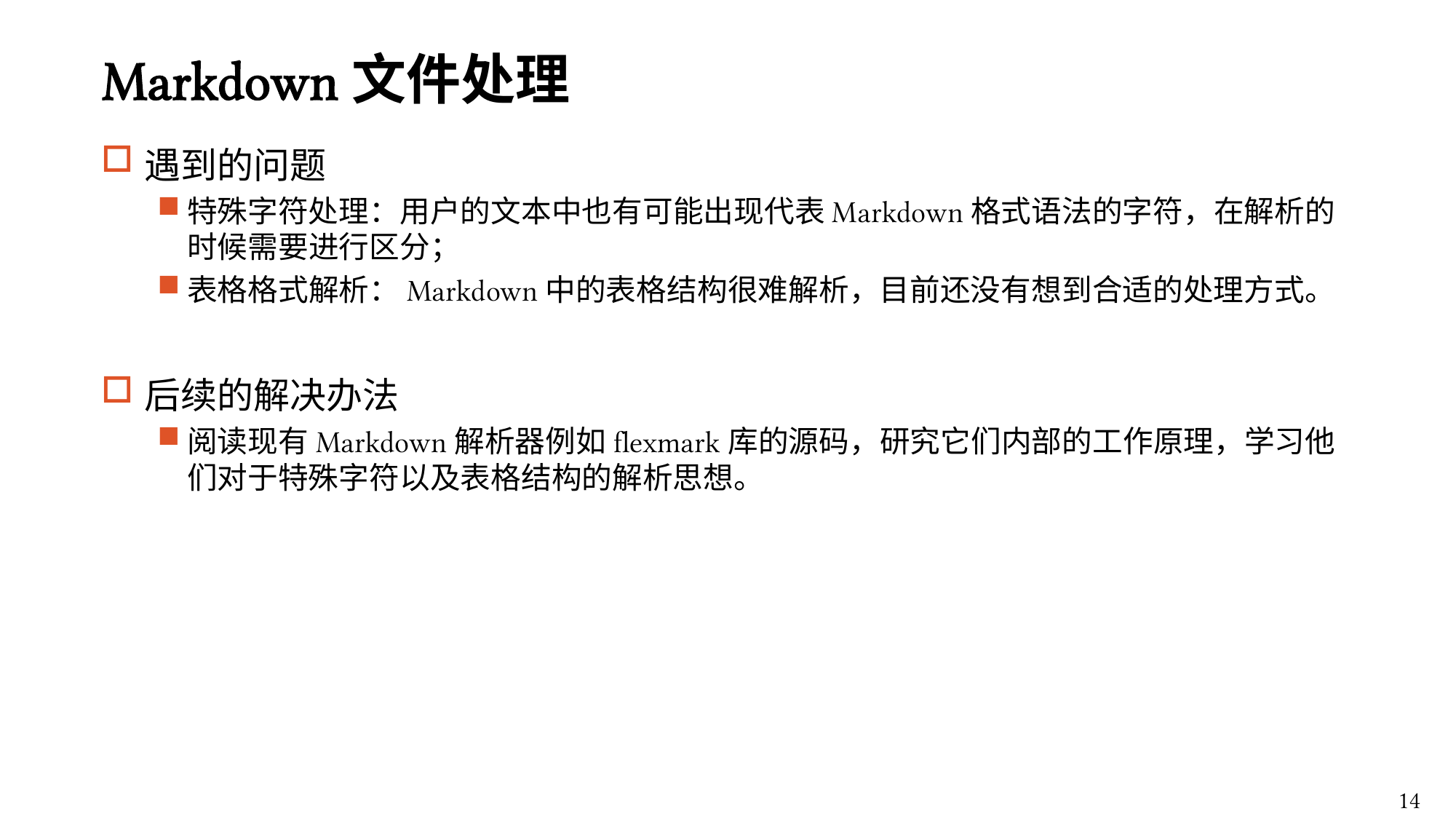

# Markdown文件处理
遇到的问题
特殊字符处理：用户的文本中也有可能出现代表Markdown格式语法的字符，在解析的时候需要进行区分；
表格格式解析：Markdown中的表格结构很难解析，目前还没有想到合适的处理方式。

后续的解决办法
阅读现有Markdown解析器例如flexmark库的源码，研究它们内部的工作原理，学习他们对于特殊字符以及表格结构的解析思想。
14